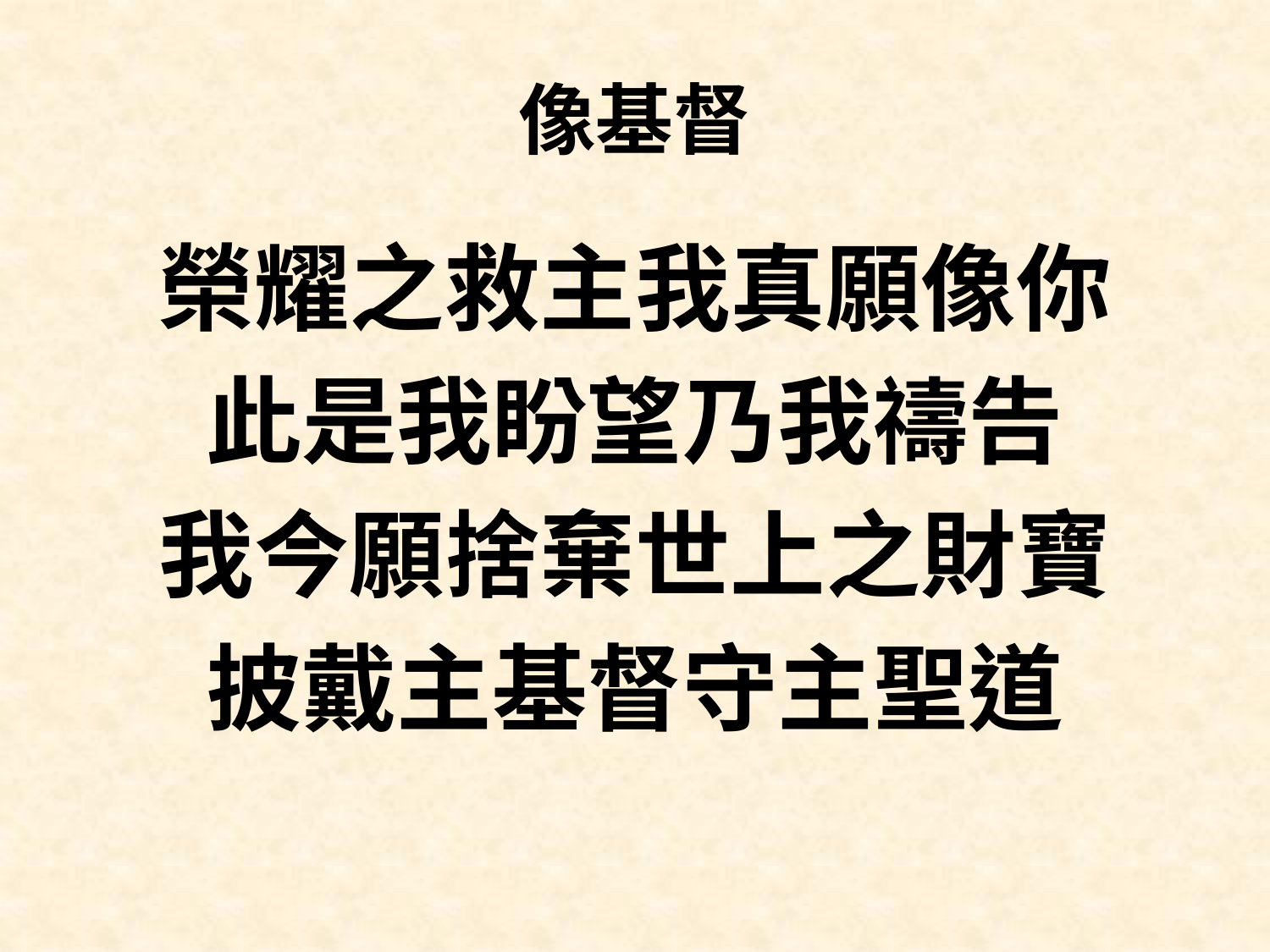

# 像基督
榮耀之救主我真願像你
此是我盼望乃我禱告
我今願捨棄世上之財寶
披戴主基督守主聖道